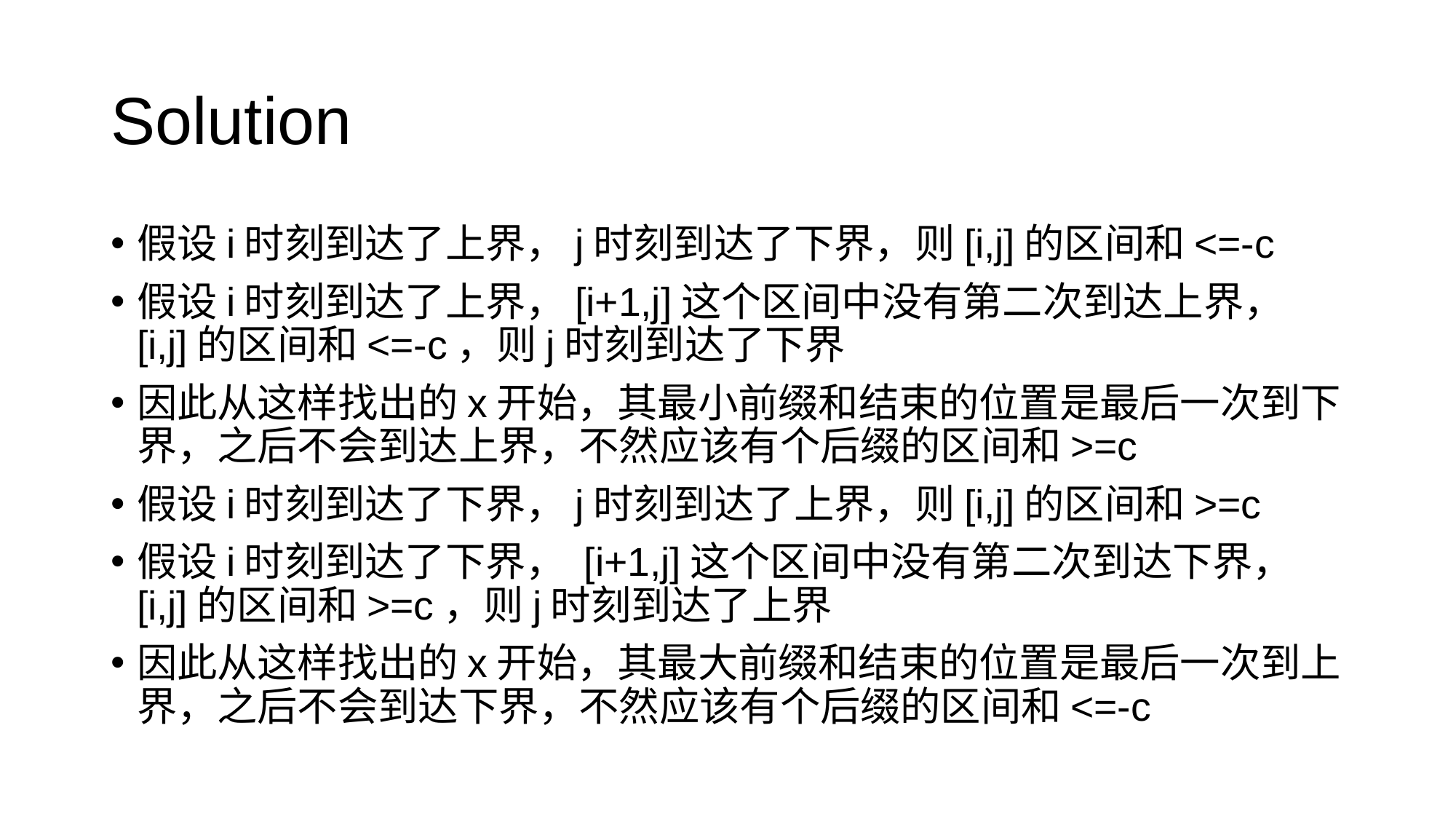

# Solution
假设i时刻到达了上界，j时刻到达了下界，则[i,j]的区间和<=-c
假设i时刻到达了上界，[i+1,j]这个区间中没有第二次到达上界，[i,j]的区间和<=-c，则j时刻到达了下界
因此从这样找出的x开始，其最小前缀和结束的位置是最后一次到下界，之后不会到达上界，不然应该有个后缀的区间和>=c
假设i时刻到达了下界，j时刻到达了上界，则[i,j]的区间和>=c
假设i时刻到达了下界， [i+1,j]这个区间中没有第二次到达下界，[i,j]的区间和>=c，则j时刻到达了上界
因此从这样找出的x开始，其最大前缀和结束的位置是最后一次到上界，之后不会到达下界，不然应该有个后缀的区间和<=-c